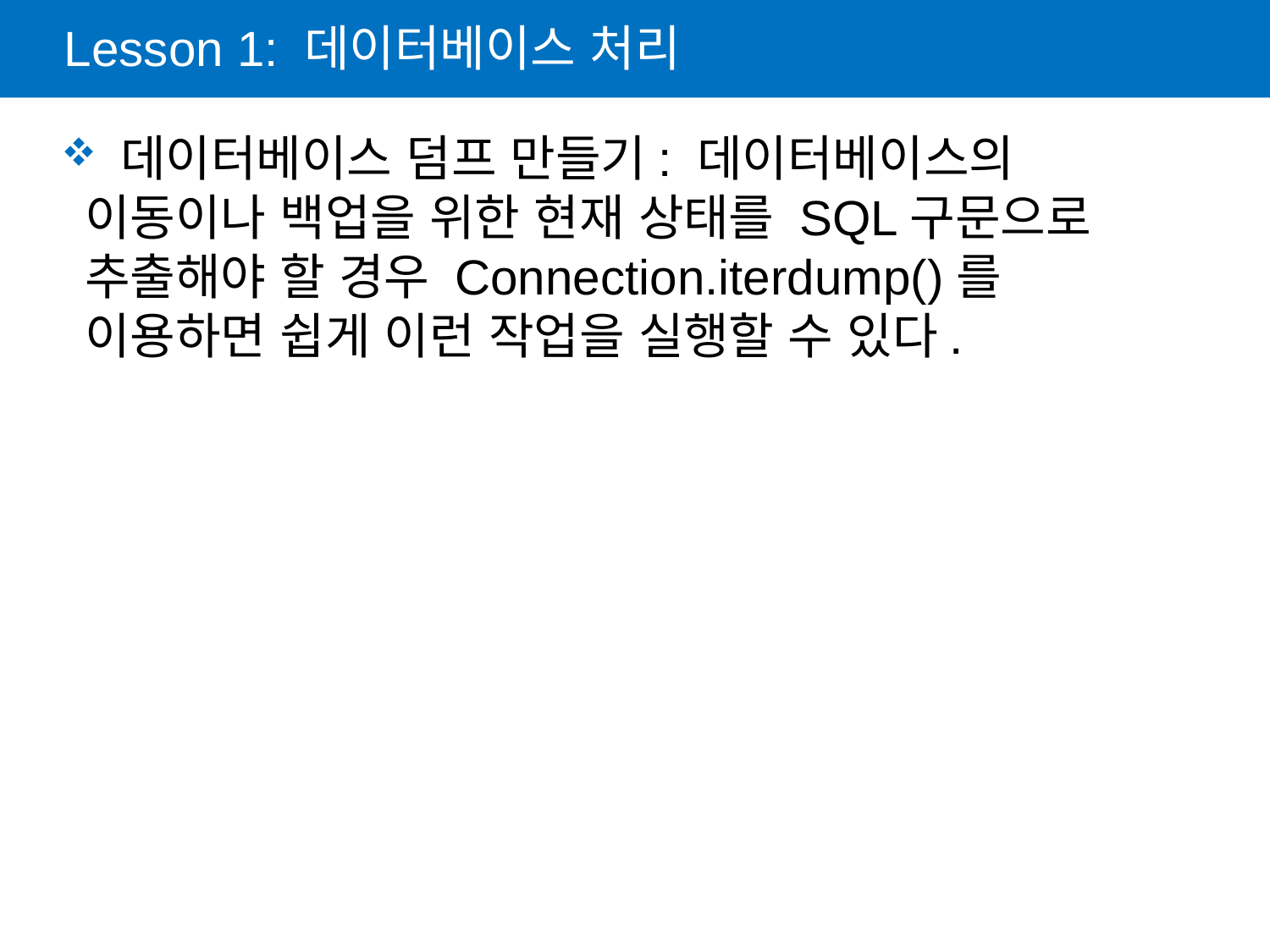

# Lesson 1: 데이터베이스 처리
 데이터베이스 덤프 만들기: 데이터베이스의 이동이나 백업을 위한 현재 상태를 SQL구문으로 추출해야 할 경우 Connection.iterdump()를 이용하면 쉽게 이런 작업을 실행할 수 있다.